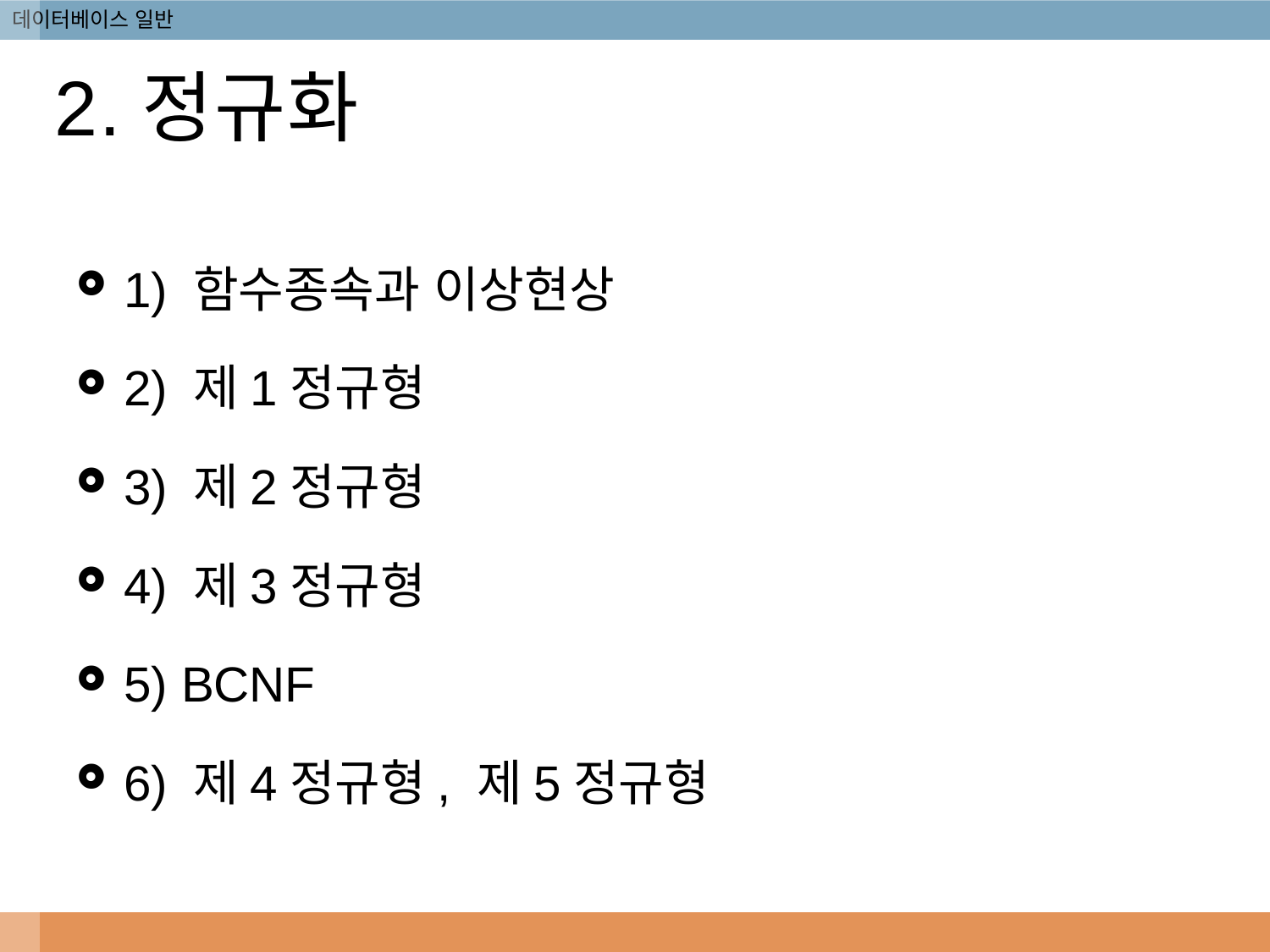

# 2.정규화
1) 함수종속과 이상현상
2) 제1정규형
3) 제2정규형
4) 제3정규형
5) BCNF
6) 제4정규형, 제5정규형